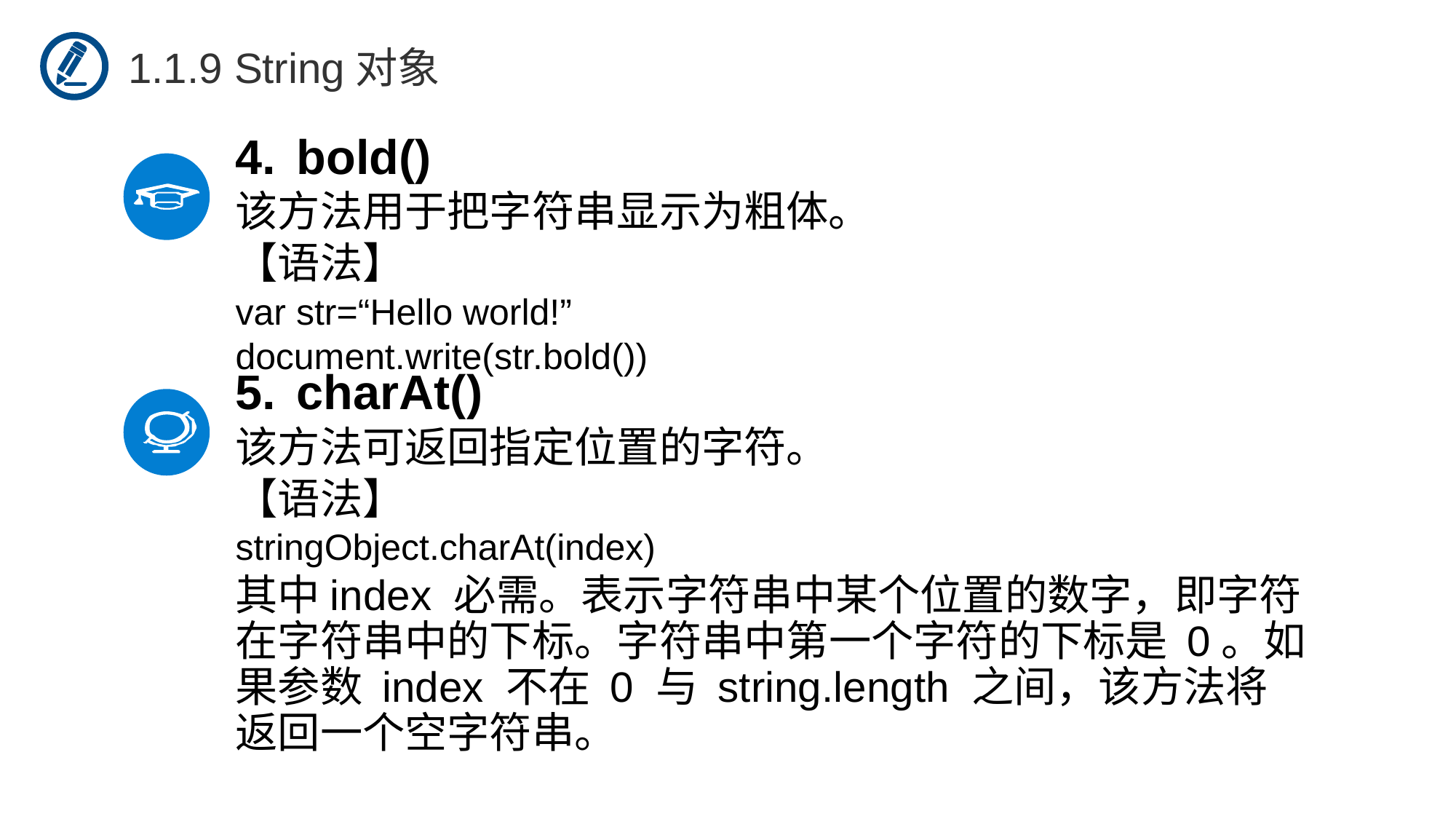

1.1.9 String对象
bold()
该方法用于把字符串显示为粗体。
【语法】
var str=“Hello world!”
document.write(str.bold())

charAt()
该方法可返回指定位置的字符。
【语法】
stringObject.charAt(index)
其中index 必需。表示字符串中某个位置的数字，即字符在字符串中的下标。字符串中第一个字符的下标是 0。如果参数 index 不在 0 与 string.length 之间，该方法将返回一个空字符串。